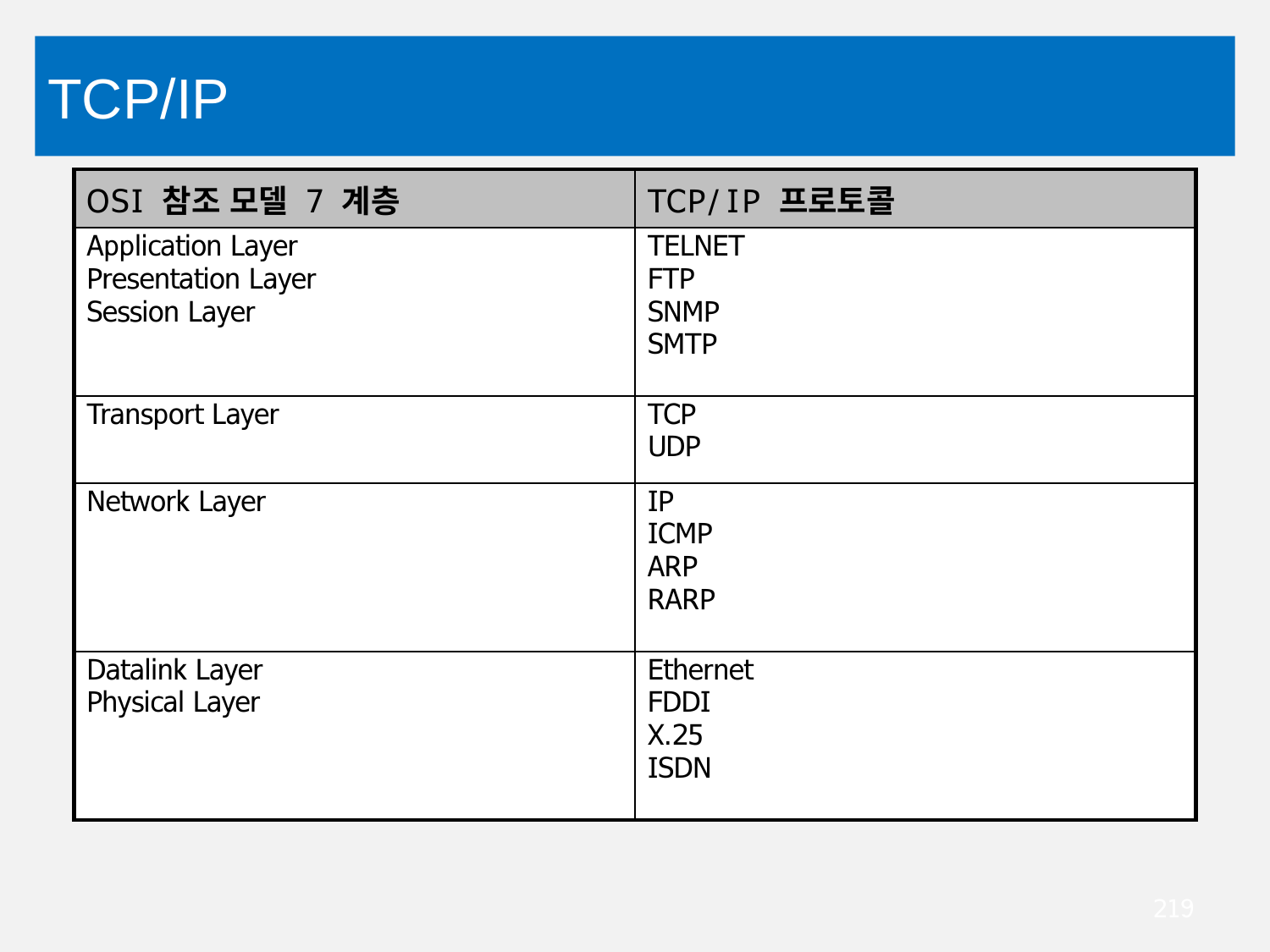

# TCP/IP
| OSI 참조 모델 7 계층 | TCP/IP 프로토콜 |
| --- | --- |
| Application Layer Presentation Layer Session Layer | TELNET FTP SNMP SMTP |
| Transport Layer | TCP UDP |
| Network Layer | IP ICMP ARP RARP |
| Datalink Layer Physical Layer | Ethernet FDDI X.25 ISDN |
219